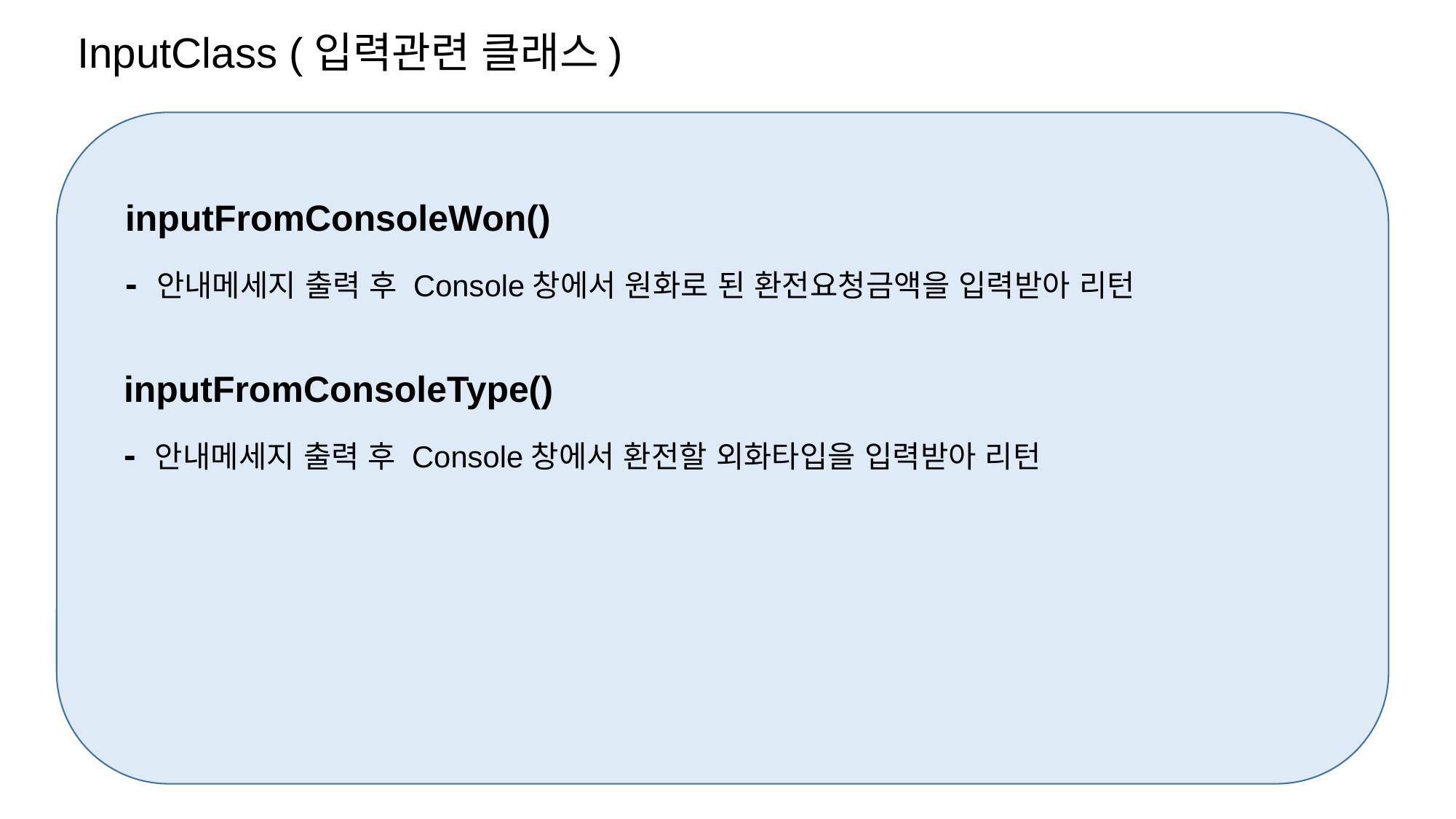

InputClass (입력관련 클래스)

inputFromConsoleWon()
- 안내메세지 출력 후 Console창에서 원화로 된 환전요청금액을 입력받아 리턴
inputFromConsoleType()
- 안내메세지 출력 후 Console창에서 환전할 외화타입을 입력받아 리턴